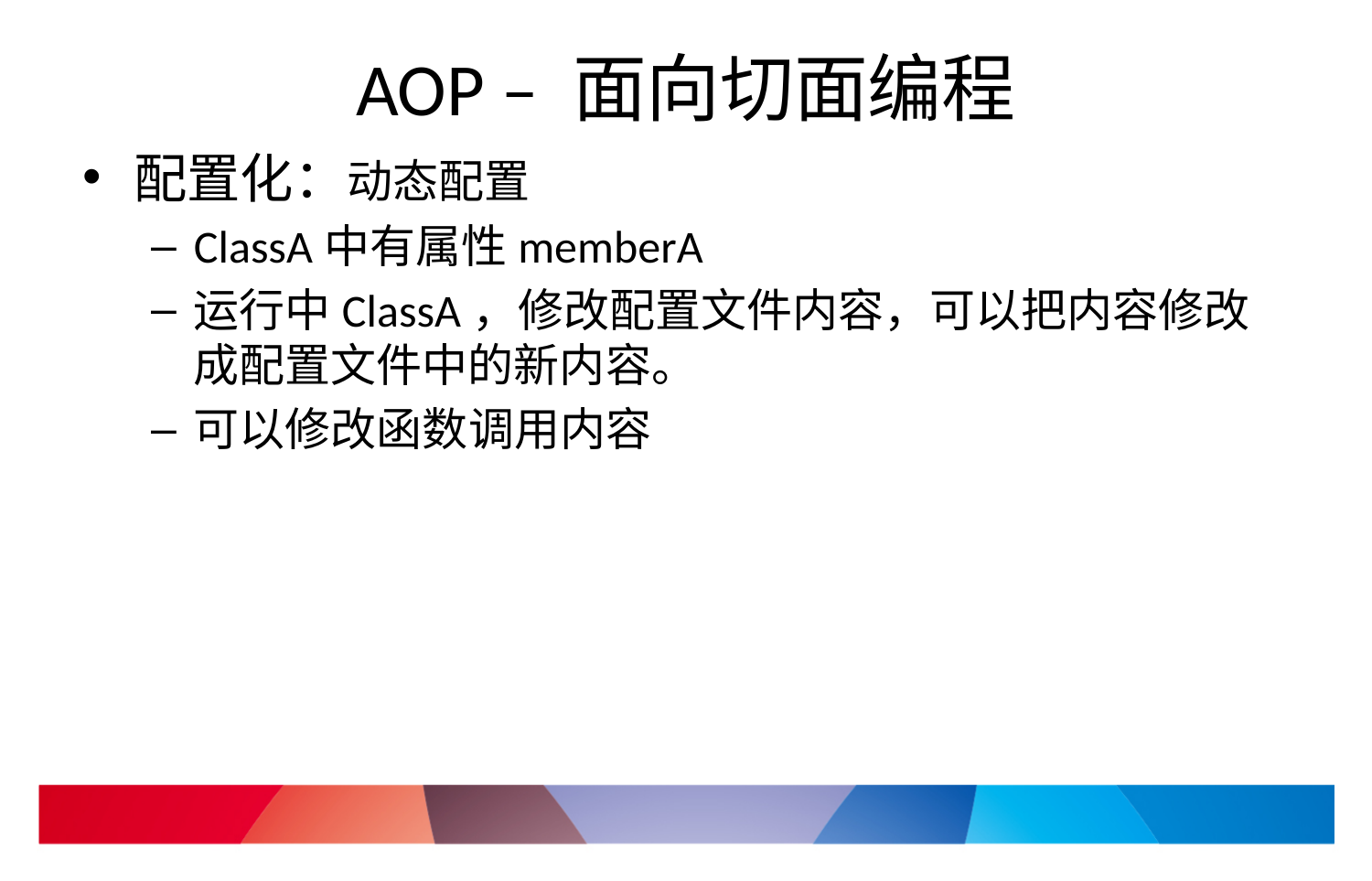

# AOP – 面向切面编程
配置化：动态配置
ClassA中有属性memberA
运行中ClassA，修改配置文件内容，可以把内容修改成配置文件中的新内容。
可以修改函数调用内容